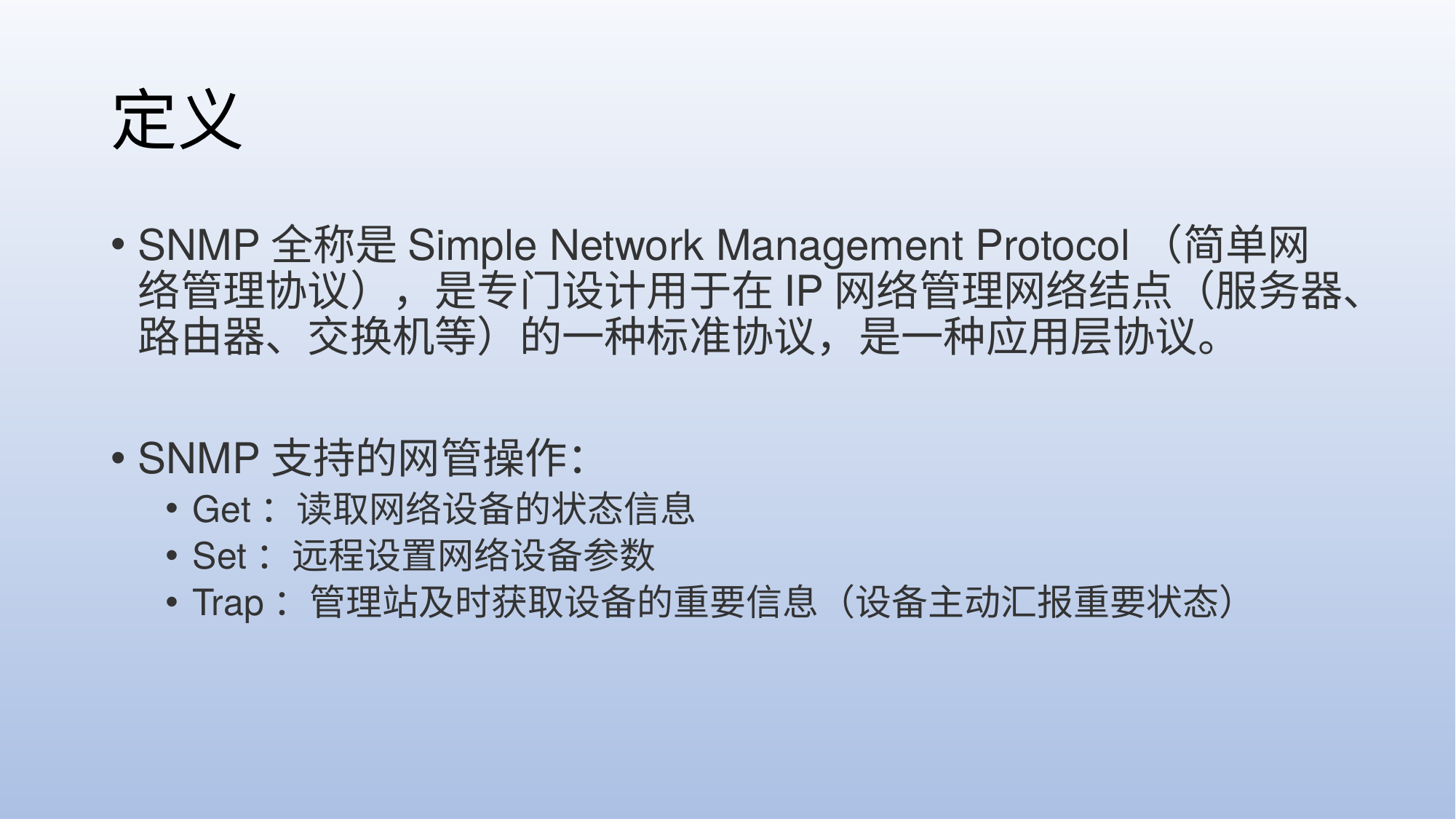

# 定义
SNMP全称是Simple Network Management Protocol（简单网络管理协议），是专门设计用于在IP网络管理网络结点（服务器、路由器、交换机等）的一种标准协议，是一种应用层协议。

SNMP支持的网管操作：
Get：读取网络设备的状态信息
Set：远程设置网络设备参数
Trap：管理站及时获取设备的重要信息（设备主动汇报重要状态）